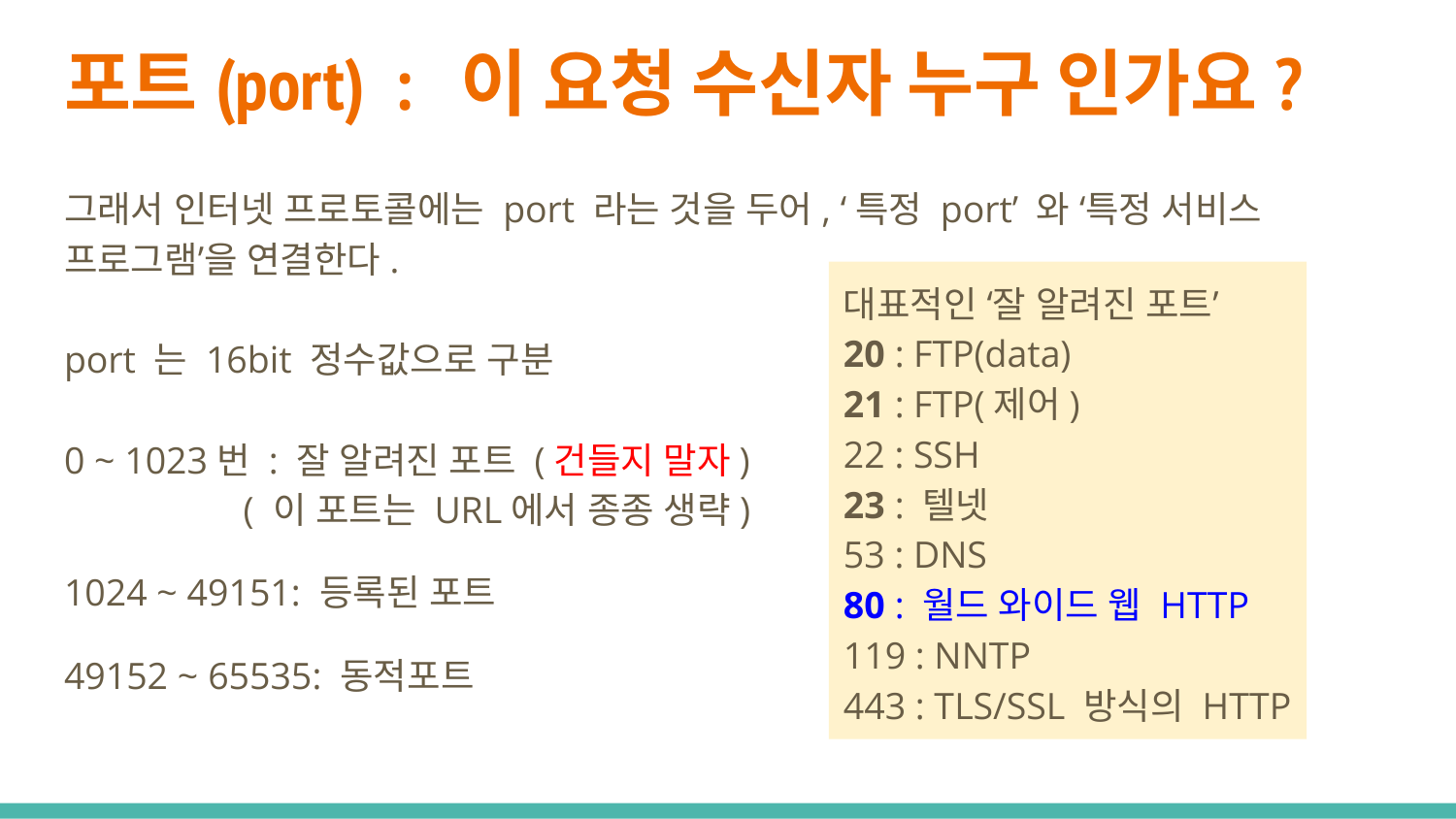

# 포트(port)  :  이 요청 수신자 누구 인가요?
그래서 인터넷 프로토콜에는 port 라는 것을 두어, ‘특정 port’ 와 ‘특정 서비스 프로그램’을 연결한다.
port 는 16bit 정수값으로 구분
0 ~ 1023번 : 잘 알려진 포트 (건들지 말자)
                   ( 이 포트는 URL에서 종종 생략)
1024 ~ 49151: 등록된 포트
49152 ~ 65535: 동적포트
대표적인 ‘잘 알려진 포트’
20 : FTP(data)
21 : FTP(제어)
22 : SSH
23 : 텔넷
53 : DNS
80 : 월드 와이드 웹 HTTP
119 : NNTP
443 : TLS/SSL 방식의 HTTP